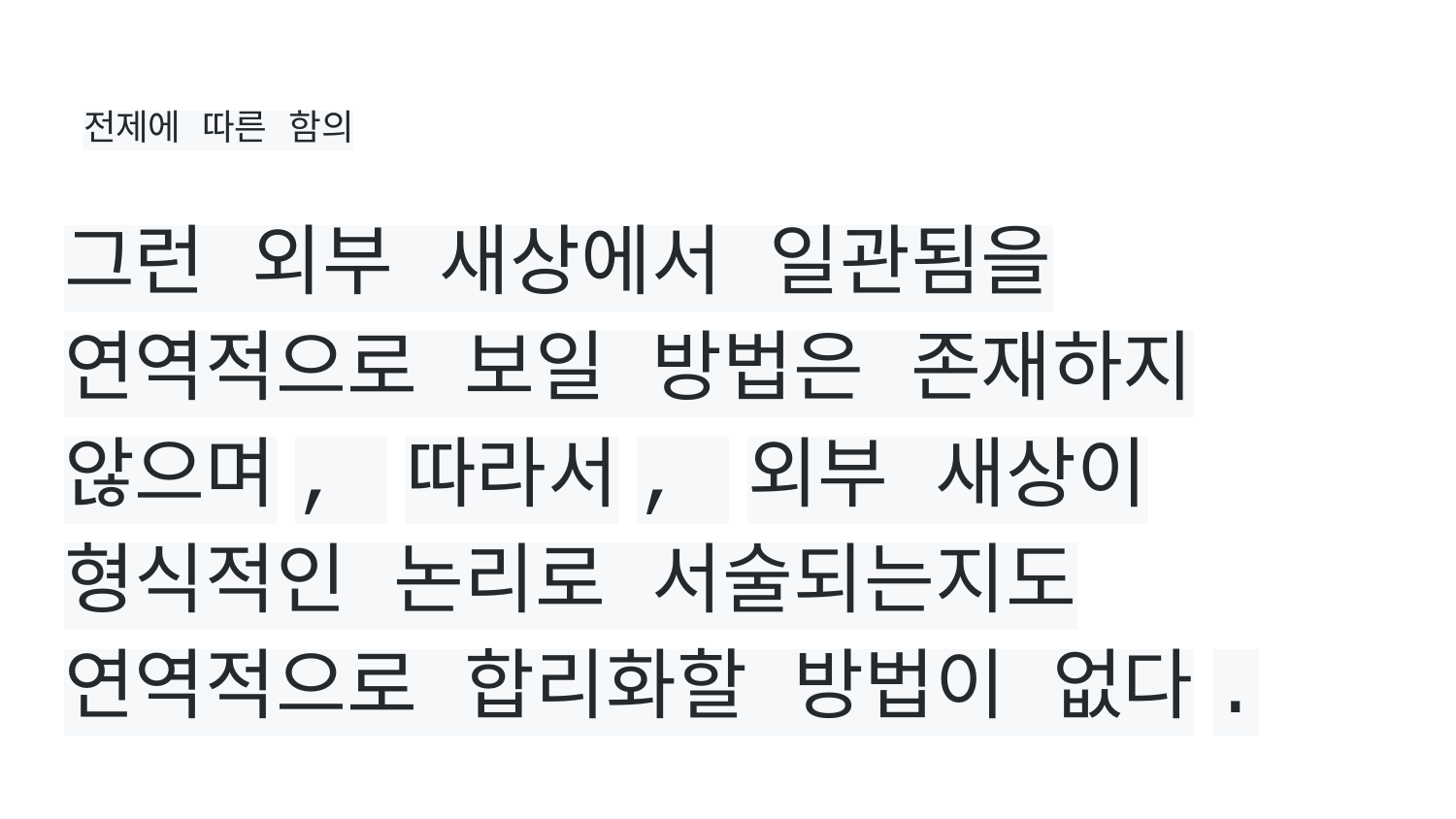

# 전제에 따른 함의
그런 외부 새상에서 일관됨을 연역적으로 보일 방법은 존재하지 않으며, 따라서, 외부 새상이 형식적인 논리로 서술되는지도 연역적으로 합리화할 방법이 없다.